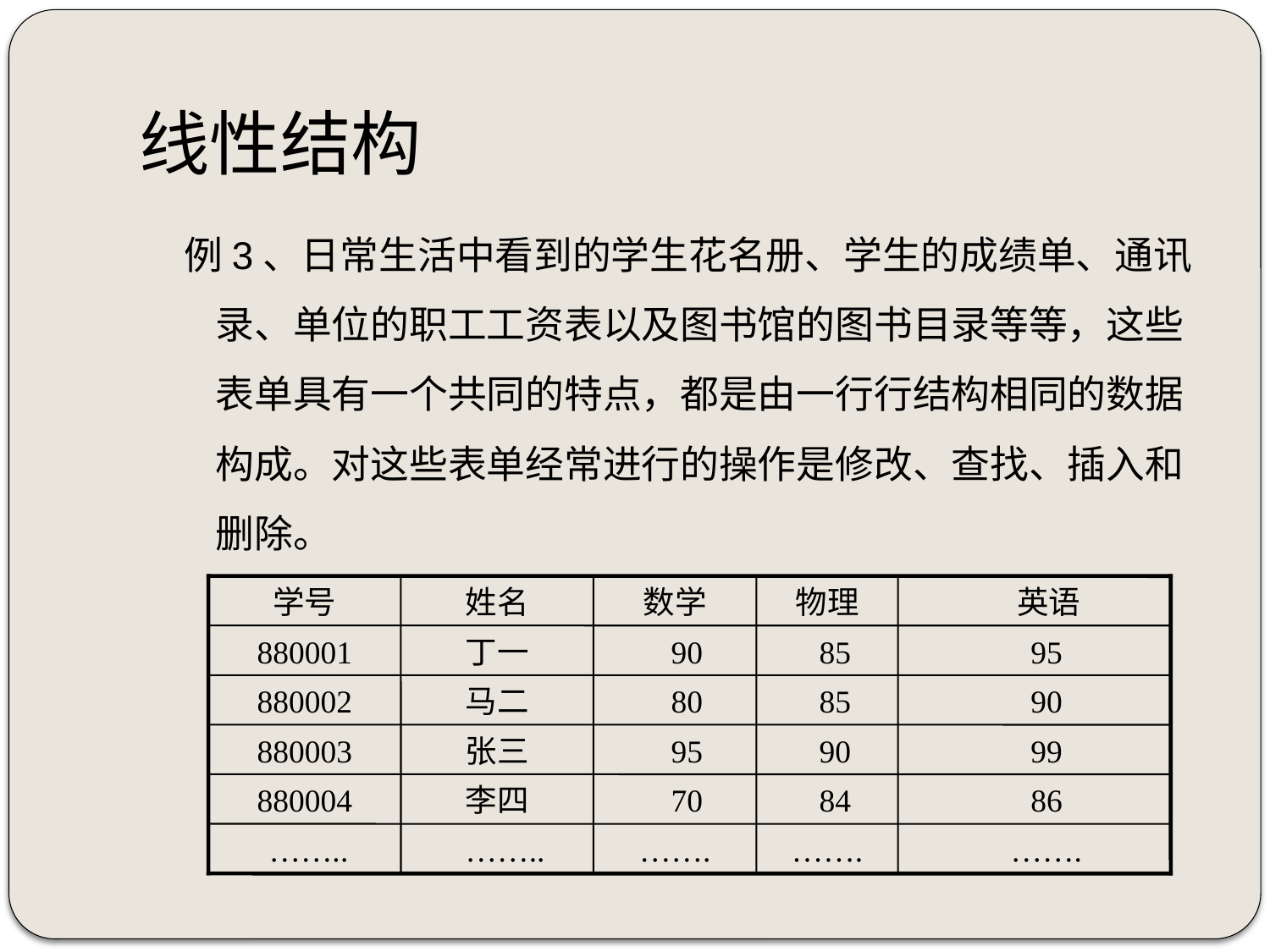

# 线性结构
例3、日常生活中看到的学生花名册、学生的成绩单、通讯录、单位的职工工资表以及图书馆的图书目录等等，这些表单具有一个共同的特点，都是由一行行结构相同的数据构成。对这些表单经常进行的操作是修改、查找、插入和删除。

学号

姓名

数学

物理

   英语

880001

丁一
   90
  85
   95
880002

马二
   80
  85
   90
880003

张三
   95
  90
   99
880004

李四
   70
  84
   86
 ……..

  ……..
…….
…….
   …….